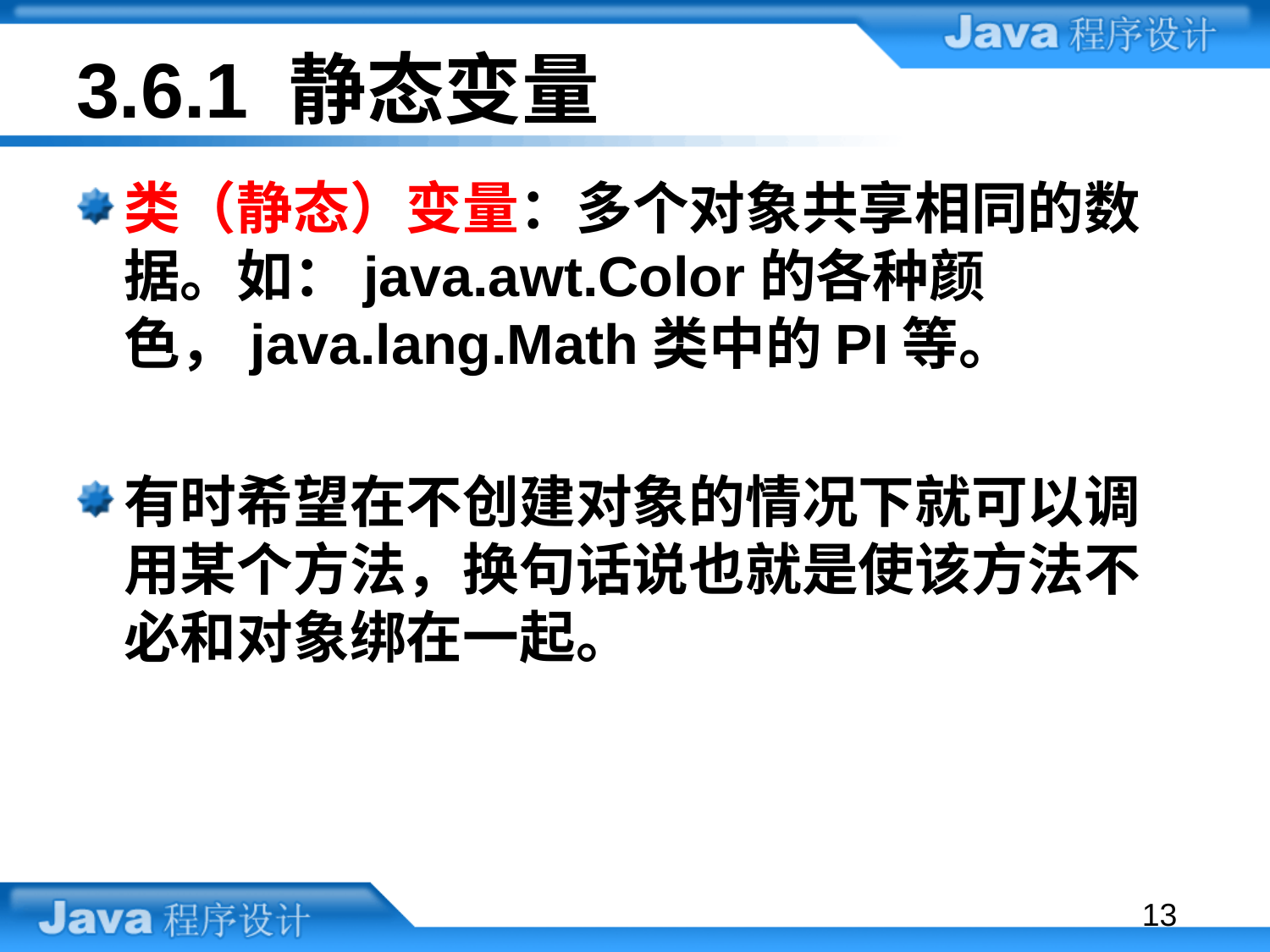

# 3.6.1 静态变量
类（静态）变量：多个对象共享相同的数据。如：java.awt.Color的各种颜色，java.lang.Math类中的PI等。

有时希望在不创建对象的情况下就可以调用某个方法，换句话说也就是使该方法不必和对象绑在一起。